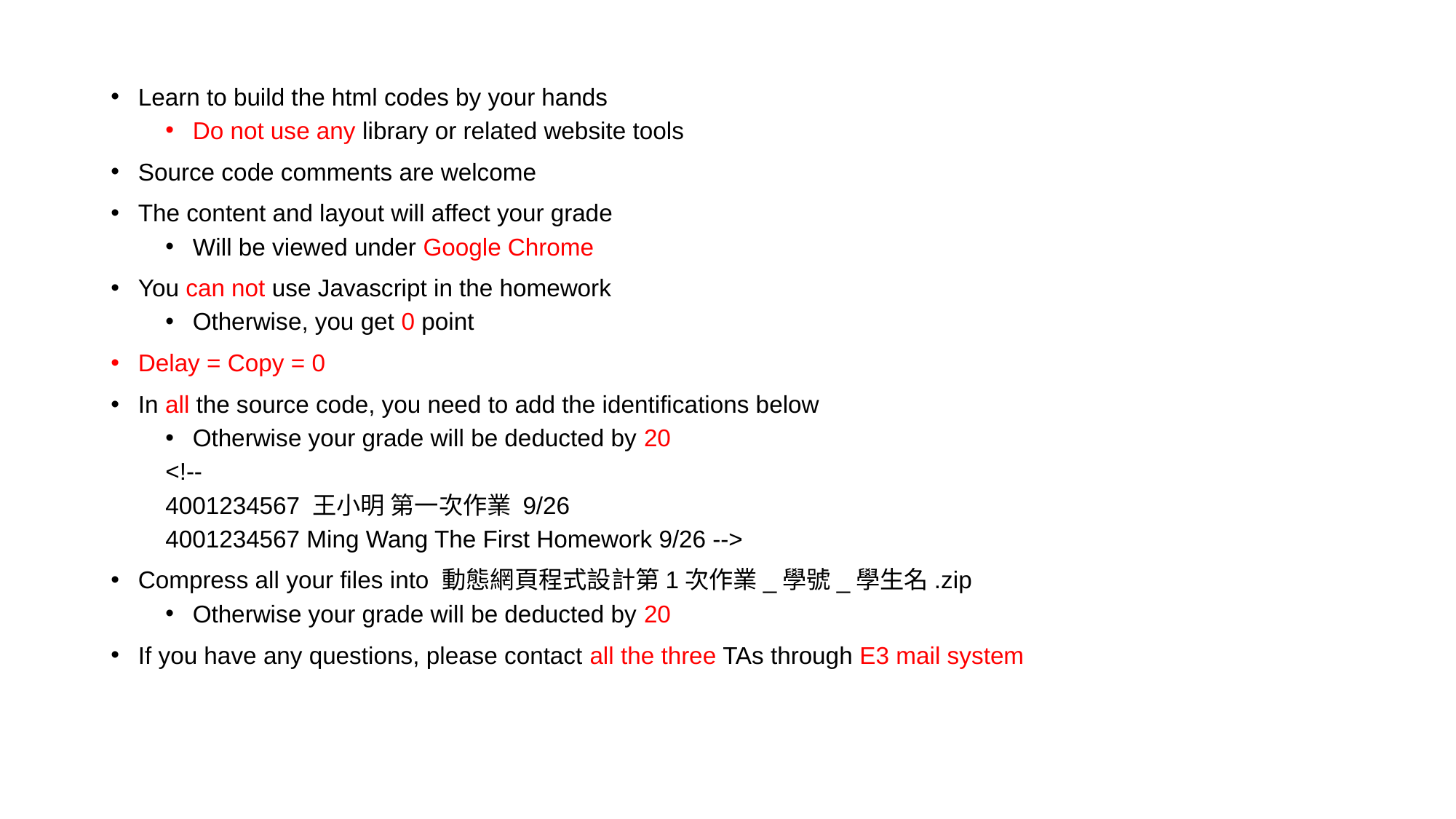

Learn to build the html codes by your hands
Do not use any library or related website tools
Source code comments are welcome
The content and layout will affect your grade
Will be viewed under Google Chrome
You can not use Javascript in the homework
Otherwise, you get 0 point
Delay = Copy = 0
In all the source code, you need to add the identifications below
Otherwise your grade will be deducted by 20
<!--
4001234567 王小明 第一次作業 9/26
4001234567 Ming Wang The First Homework 9/26 -->
Compress all your files into 動態網頁程式設計第1次作業_學號_學生名.zip
Otherwise your grade will be deducted by 20
If you have any questions, please contact all the three TAs through E3 mail system